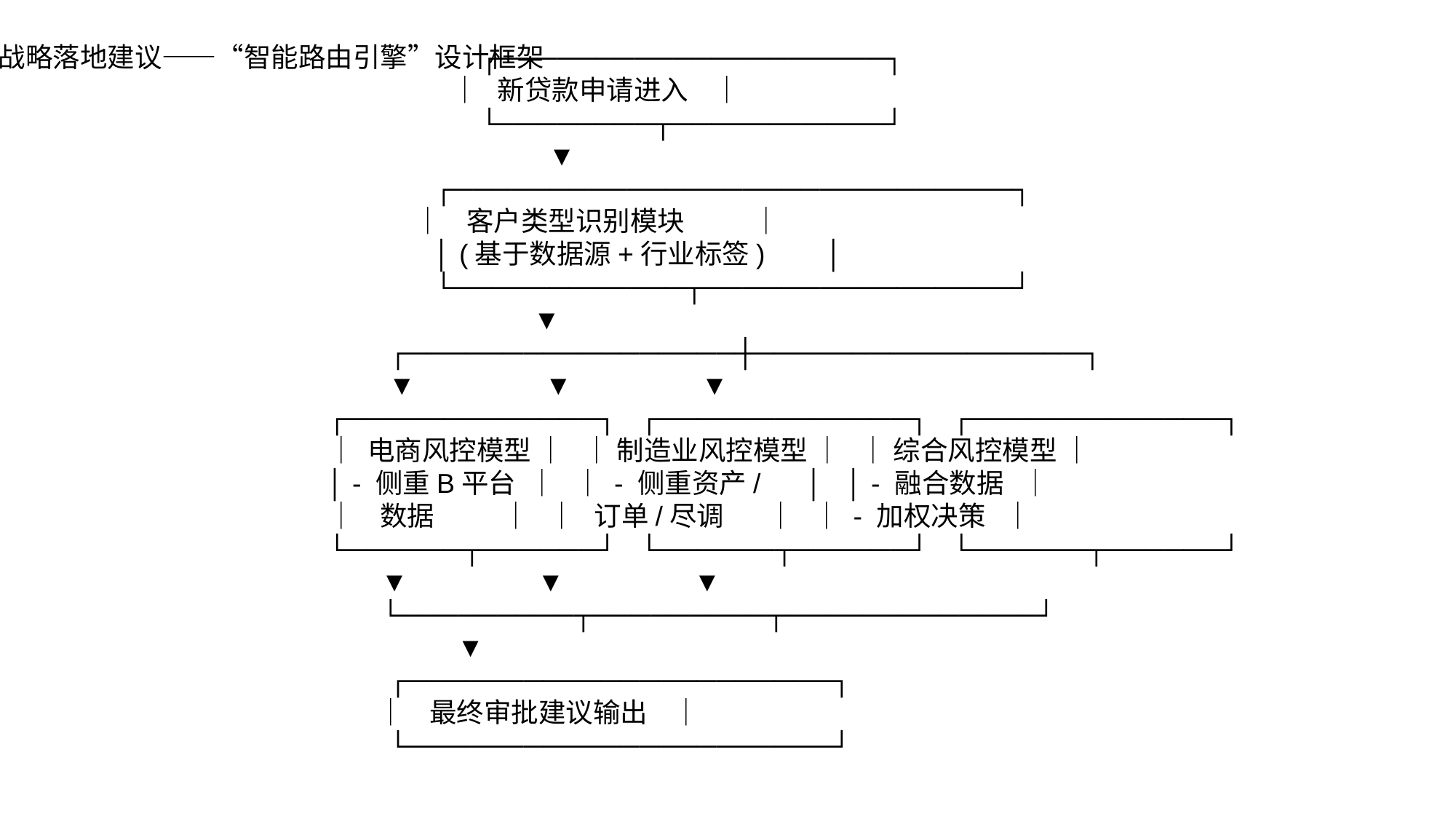

战略落地建议——“智能路由引擎”设计框架
                    ┌────────────────────┐
                    │  新贷款申请进入    │
                    └────────┬───────────┘
                             ▼
              ┌─────────────────────────────┐
              │   客户类型识别模块           │
              │ (基于数据源+行业标签)        │
              └────────────┬────────────────┘
                           ▼
        ┌─────────────────┼─────────────────┐
        ▼                 ▼                 ▼
┌─────────────┐   ┌─────────────┐   ┌─────────────┐
│ 电商风控模型 │   │ 制造业风控模型 │   │ 综合风控模型 │
│ - 侧重B平台  │   │ - 侧重资产/      │   │ - 融合数据   │
│   数据           │   │   订单/尽调       │   │ - 加权决策   │
└──────┬──────┘   └──────┬──────┘   └──────┬──────┘
       ▼                 ▼                 ▼
       └─────────┬─────────┬─────────────┘
                 ▼
        ┌──────────────────────┐
        │   最终审批建议输出    │
        └──────────────────────┘